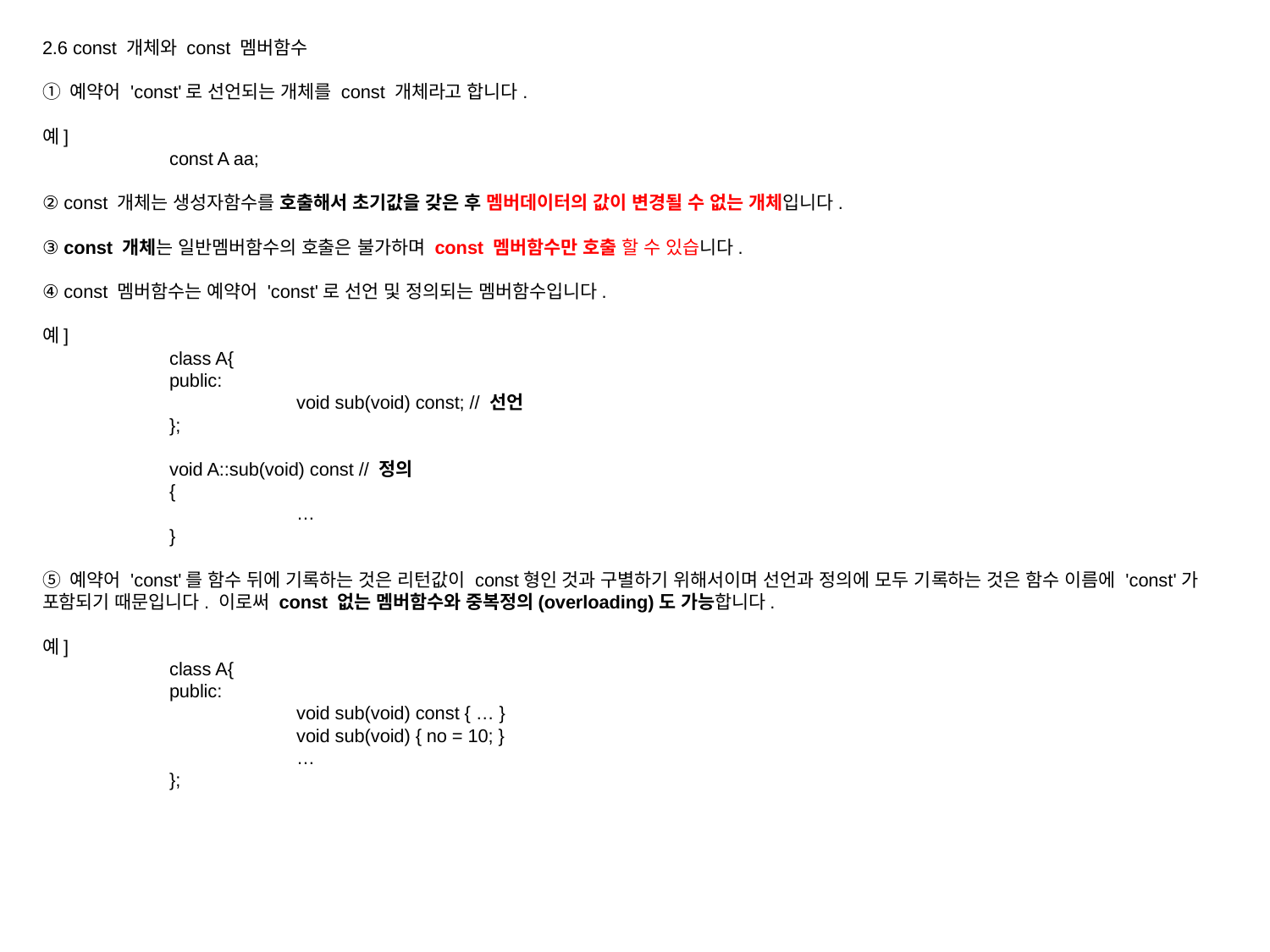

2.6 const 개체와 const 멤버함수

① 예약어 'const'로 선언되는 개체를 const 개체라고 합니다.

예]
	const A aa;

② const 개체는 생성자함수를 호출해서 초기값을 갖은 후 멤버데이터의 값이 변경될 수 없는 개체입니다.

③ const 개체는 일반멤버함수의 호출은 불가하며 const 멤버함수만 호출 할 수 있습니다.

④ const 멤버함수는 예약어 'const'로 선언 및 정의되는 멤버함수입니다.

예]
	class A{
	public:
		void sub(void) const; // 선언
 	};

	void A::sub(void) const // 정의
	{
		…
	}

⑤ 예약어 'const'를 함수 뒤에 기록하는 것은 리턴값이 const형인 것과 구별하기 위해서이며 선언과 정의에 모두 기록하는 것은 함수 이름에 'const'가 포함되기 때문입니다. 이로써 const 없는 멤버함수와 중복정의(overloading)도 가능합니다.

예]
	class A{
	public:
		void sub(void) const { … }
		void sub(void) { no = 10; }
		…
	};